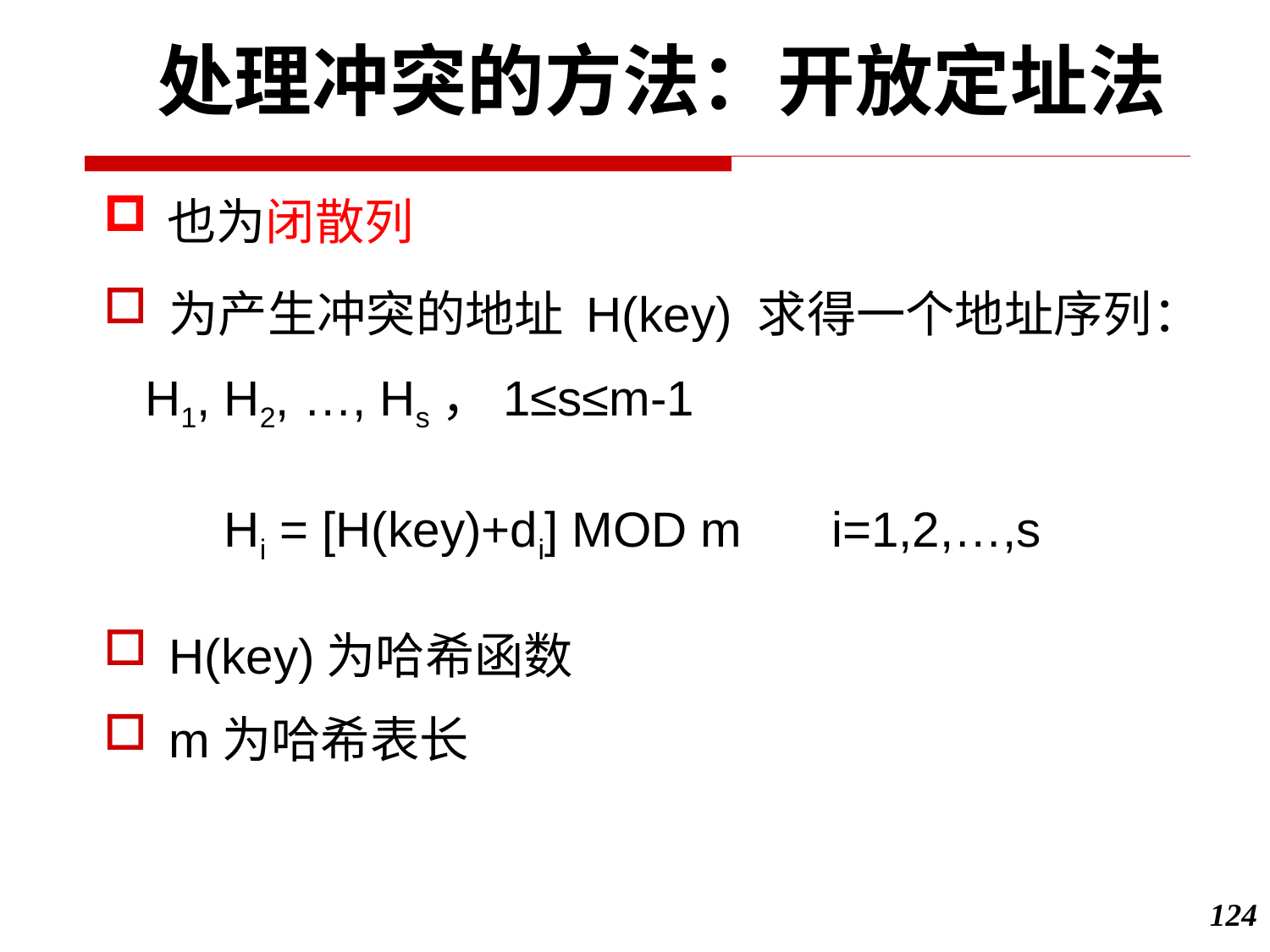

处理冲突的方法：开放定址法
也为闭散列
为产生冲突的地址 H(key) 求得一个地址序列：
   H1, H2, …, Hs，1≤s≤m-1
	    Hi = [H(key)+di] MOD m 	  i=1,2,…,s
H(key)为哈希函数
m为哈希表长
124